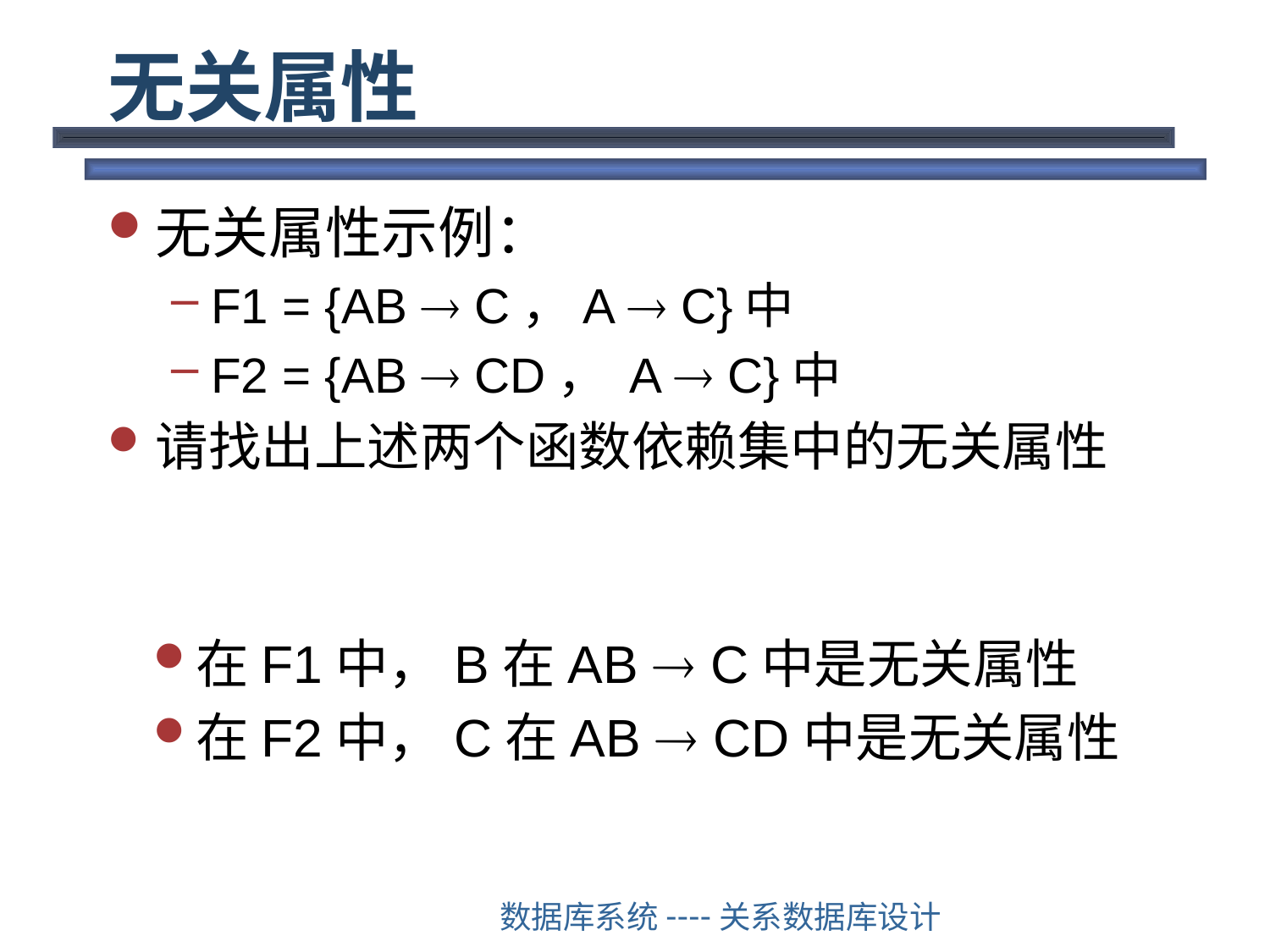

# 无关属性
无关属性示例：
F1 = {AB → C，A → C}中
F2 = {AB → CD， A → C}中
请找出上述两个函数依赖集中的无关属性
在F1中，B在AB → C中是无关属性
在F2中，C在AB → CD中是无关属性
数据库系统----关系数据库设计